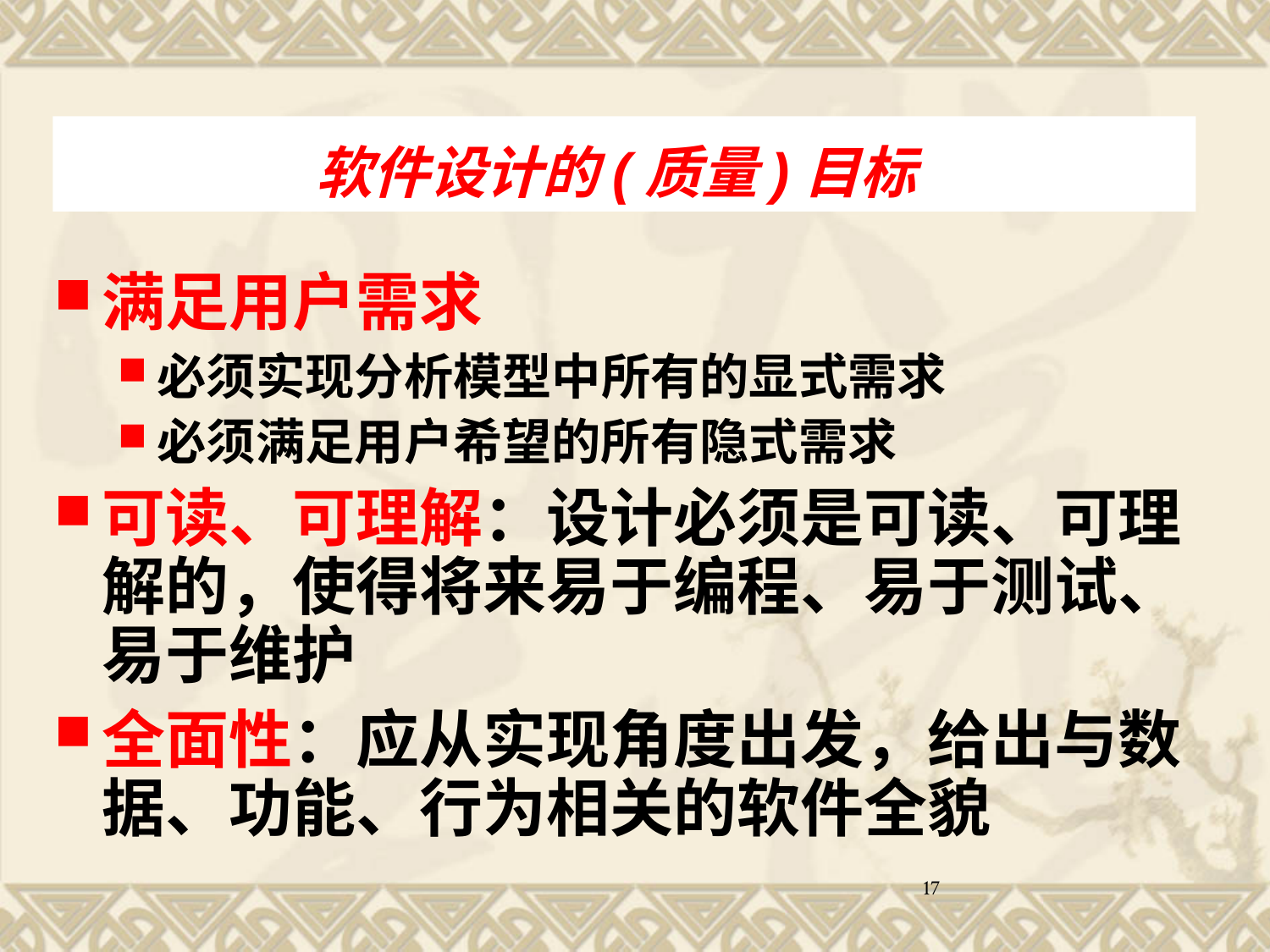

软件设计的(质量)目标
满足用户需求
必须实现分析模型中所有的显式需求
必须满足用户希望的所有隐式需求
可读、可理解：设计必须是可读、可理解的，使得将来易于编程、易于测试、易于维护
全面性：应从实现角度出发，给出与数据、功能、行为相关的软件全貌
17